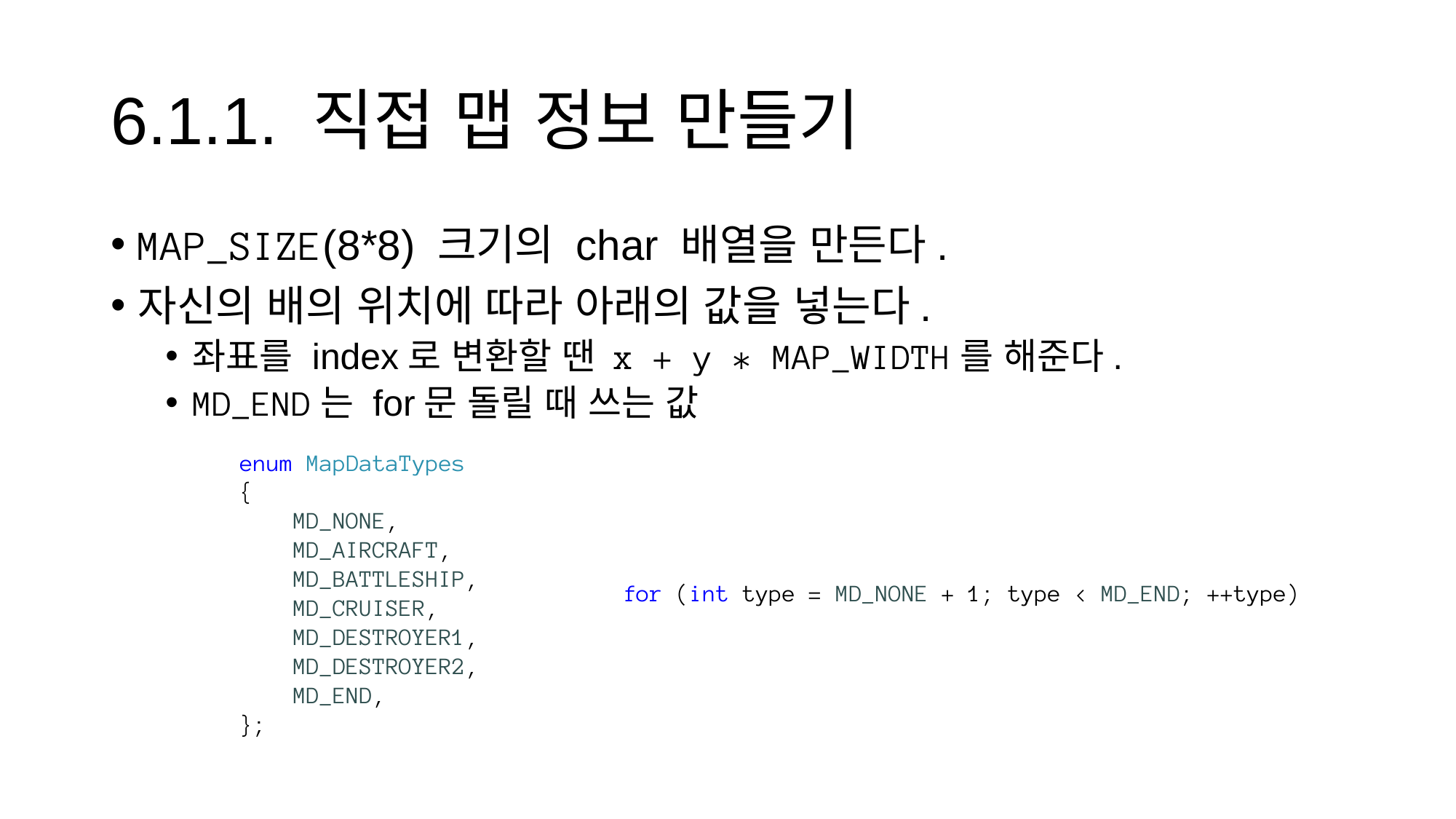

# 6.1.1. 직접 맵 정보 만들기
MAP_SIZE(8*8) 크기의 char 배열을 만든다.
자신의 배의 위치에 따라 아래의 값을 넣는다.
좌표를 index로 변환할 땐 x + y * MAP_WIDTH를 해준다.
MD_END는 for문 돌릴 때 쓰는 값
enum MapDataTypes
{
    MD_NONE,
    MD_AIRCRAFT,
    MD_BATTLESHIP,
    MD_CRUISER,
    MD_DESTROYER1,
    MD_DESTROYER2,
    MD_END,
};
for (int type = MD_NONE + 1; type < MD_END; ++type)